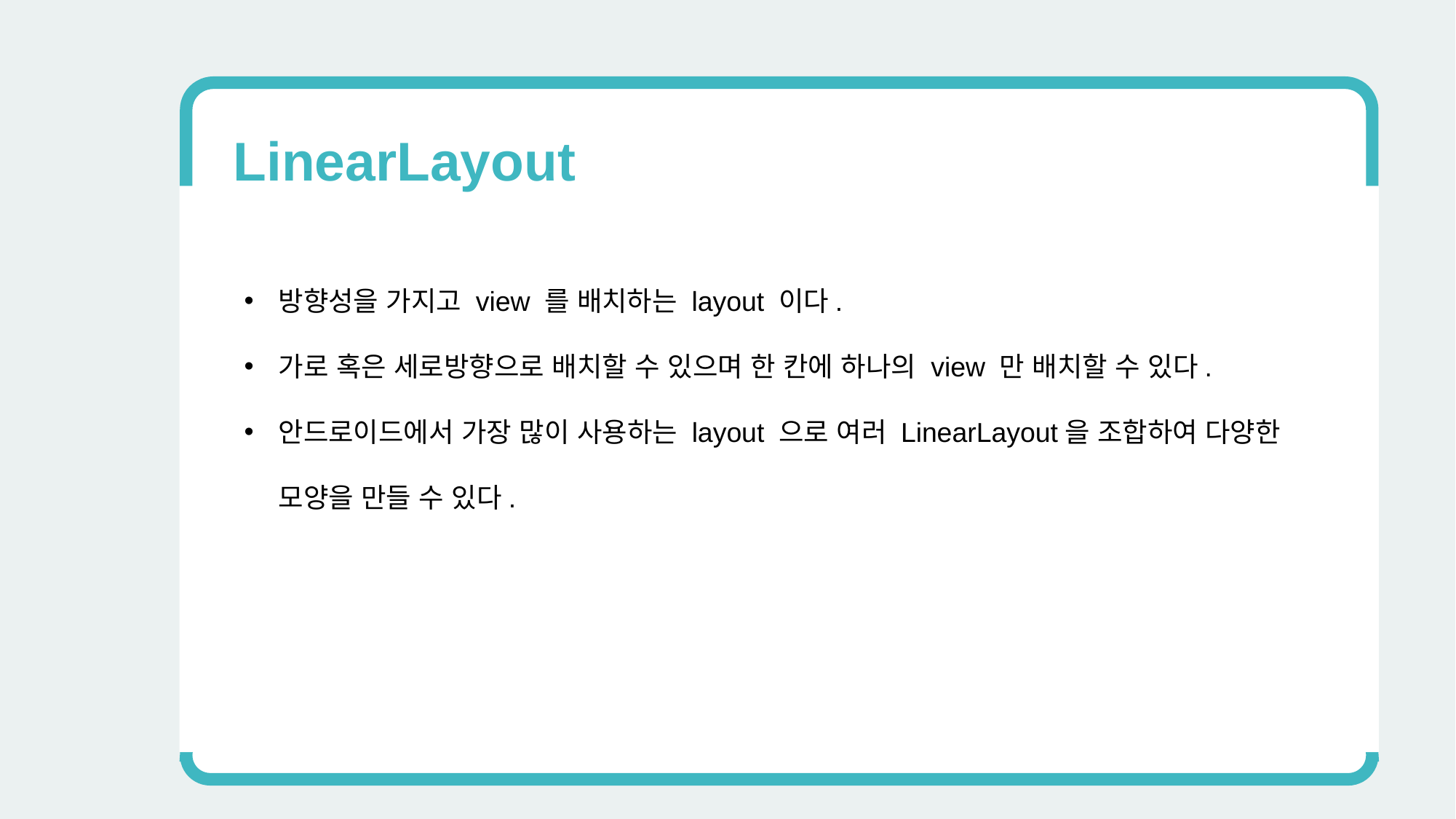

LinearLayout

방향성을 가지고 view 를 배치하는 layout 이다.
가로 혹은 세로방향으로 배치할 수 있으며 한 칸에 하나의 view 만 배치할 수 있다.
안드로이드에서 가장 많이 사용하는 layout 으로 여러 LinearLayout을 조합하여 다양한 모양을 만들 수 있다.